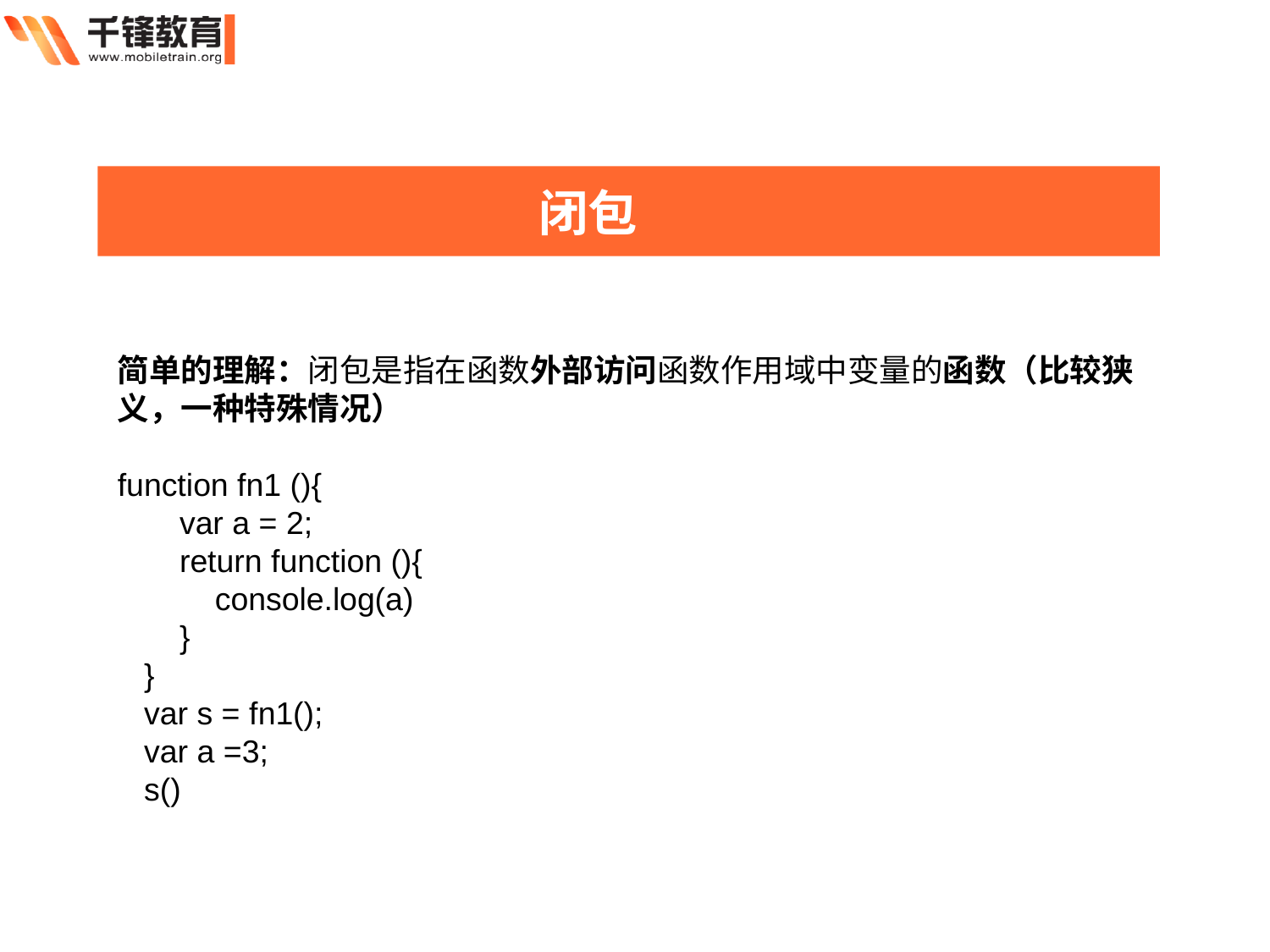

闭包

简单的理解：闭包是指在函数外部访问函数作用域中变量的函数（比较狭义，一种特殊情况）

function fn1 (){
       var a = 2;
       return function (){
           console.log(a)
       }
   }
   var s = fn1();
   var a =3;
   s()